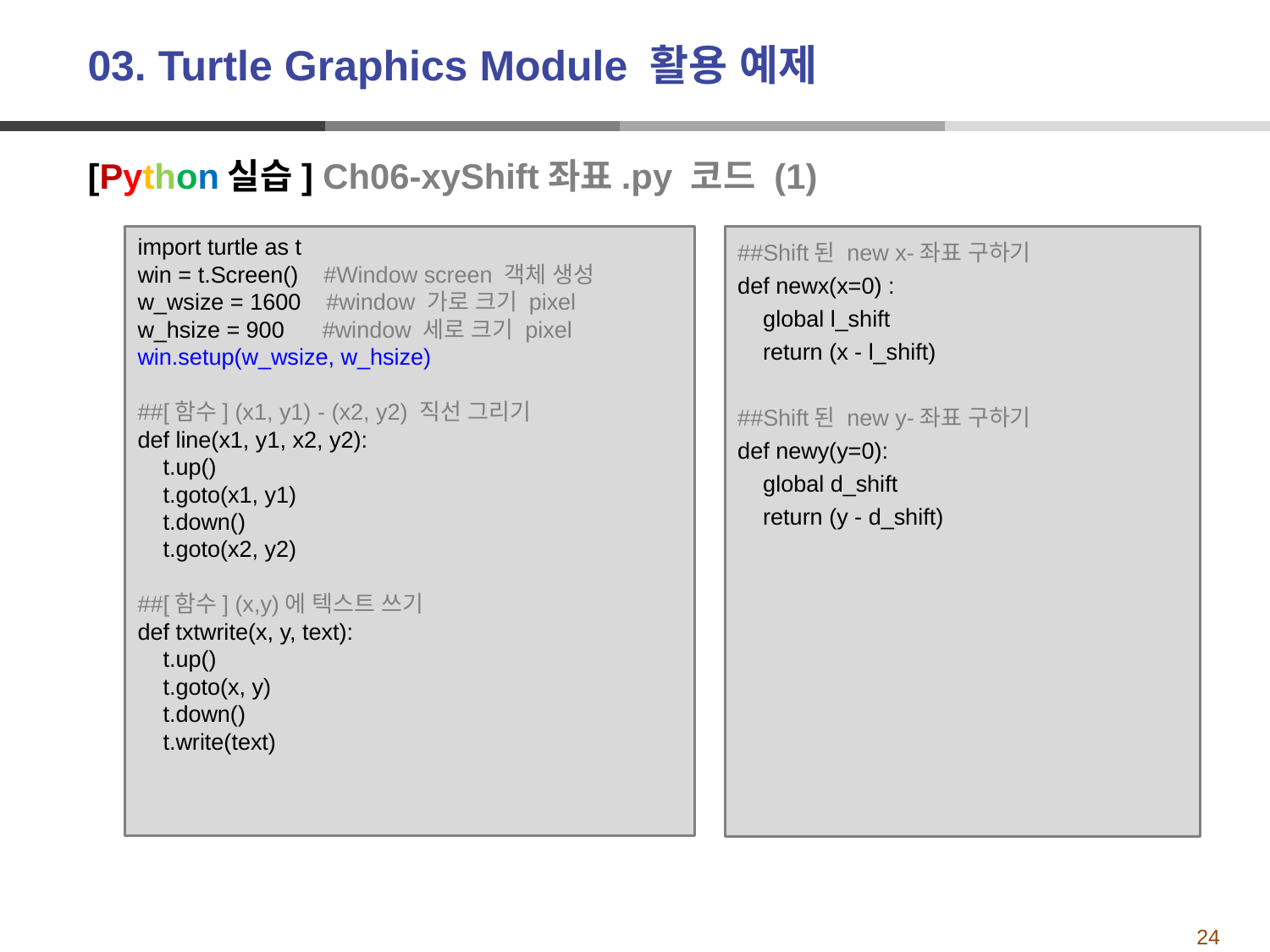

# 03. Turtle Graphics Module 활용 예제
[Python실습] Ch06-xyShift좌표.py 코드 (1)
import turtle as t
win = t.Screen()    #Window screen 객체 생성
w_wsize = 1600    #window 가로 크기 pixel
w_hsize = 900      #window 세로 크기 pixel
win.setup(w_wsize, w_hsize)

##[함수] (x1, y1) - (x2, y2) 직선 그리기
def line(x1, y1, x2, y2):
    t.up()
    t.goto(x1, y1)
    t.down()
    t.goto(x2, y2)

##[함수] (x,y)에 텍스트 쓰기
def txtwrite(x, y, text):
    t.up()
    t.goto(x, y)
    t.down()
    t.write(text)
##Shift된 new x-좌표 구하기
def newx(x=0) :
    global l_shift
    return (x - l_shift)

##Shift된 new y-좌표 구하기
def newy(y=0):
    global d_shift
    return (y - d_shift)